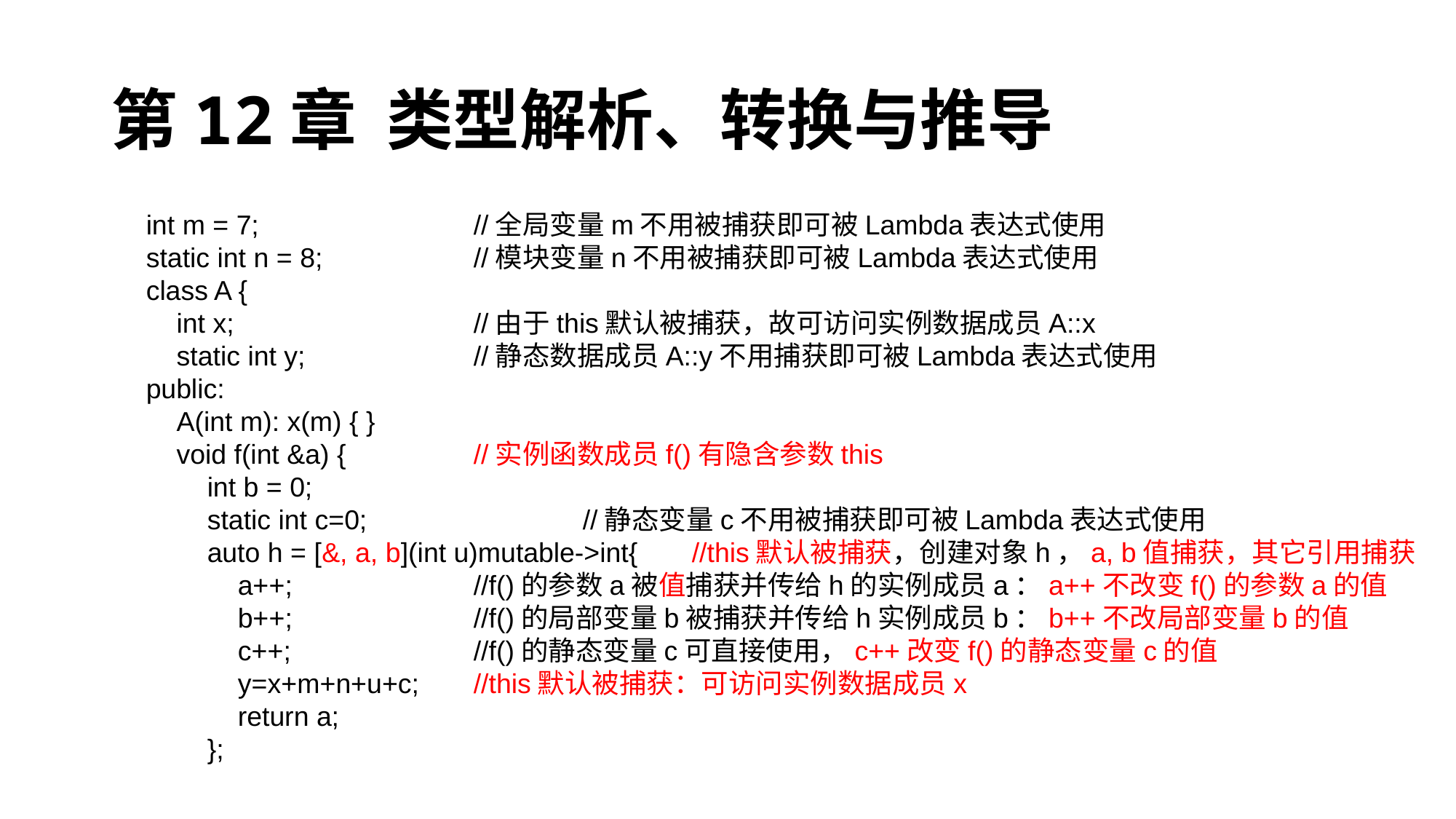

# 第12章  类型解析、转换与推导
int m = 7;		//全局变量m不用被捕获即可被Lambda表达式使用
static int n = 8;		//模块变量n不用被捕获即可被Lambda表达式使用
class A {
    int x;			//由于this默认被捕获，故可访问实例数据成员A::x
    static int y;		//静态数据成员A::y不用捕获即可被Lambda表达式使用
public:
    A(int m): x(m) { }
    void f(int &a) {		//实例函数成员f()有隐含参数this
        int b = 0;
        static int c=0;		//静态变量c不用被捕获即可被Lambda表达式使用
        auto h = [&, a, b](int u)mutable->int{	//this默认被捕获，创建对象h，a, b值捕获，其它引用捕获
            a++;  		//f()的参数a被值捕获并传给h的实例成员a：a++不改变f()的参数a的值
            b++;		//f()的局部变量b被捕获并传给h实例成员b：b++不改局部变量b的值
            c++;		//f()的静态变量c可直接使用，c++改变f()的静态变量c的值
            y=x+m+n+u+c;	//this默认被捕获：可访问实例数据成员x
            return a;
        };